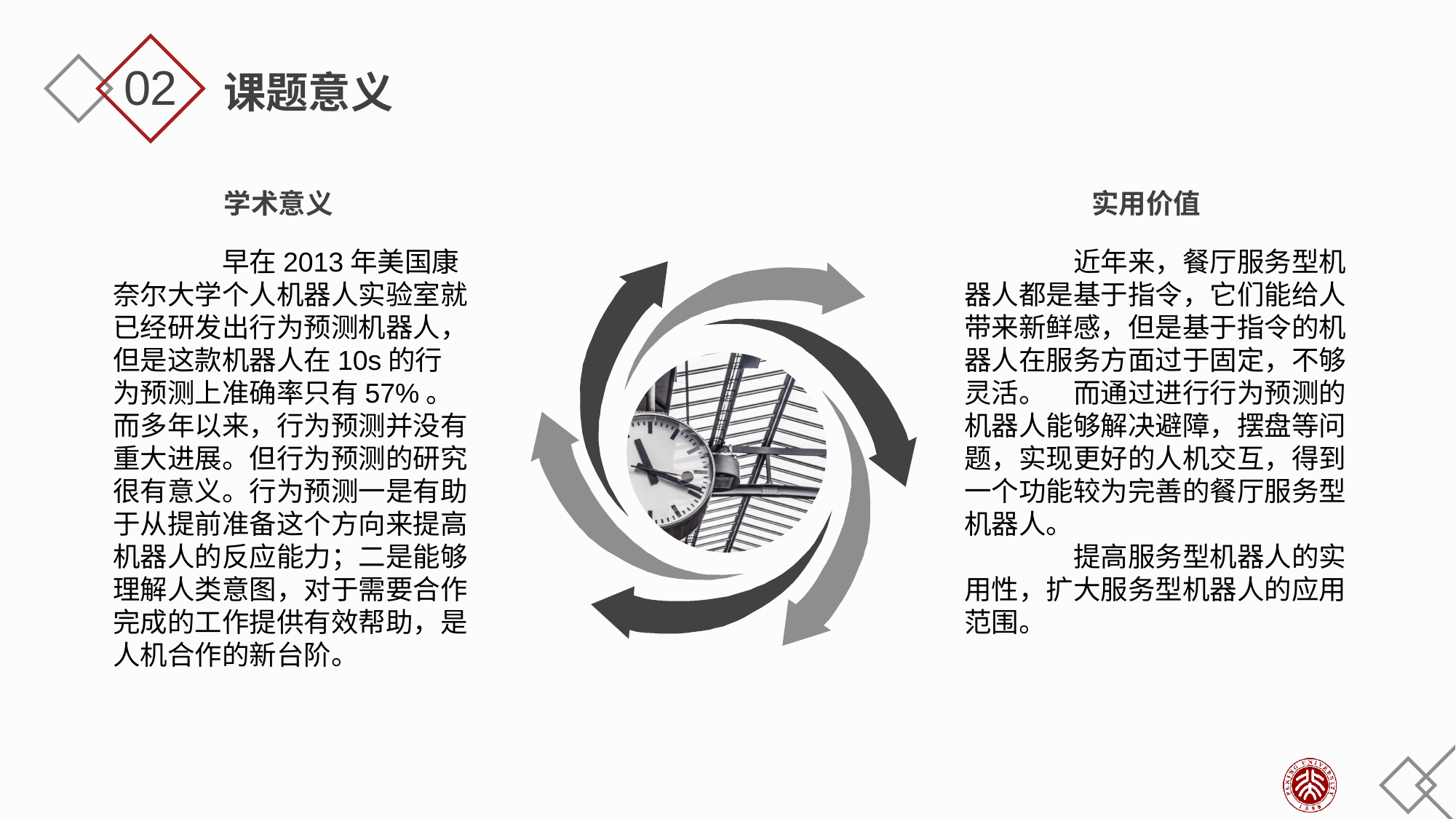

02
课题意义

学术意义
实用价值

	早在2013年美国康奈尔大学个人机器人实验室就已经研发出行为预测机器人，但是这款机器人在10s的行为预测上准确率只有57%。而多年以来，行为预测并没有重大进展。但行为预测的研究很有意义。行为预测一是有助于从提前准备这个方向来提高机器人的反应能力；二是能够理解人类意图，对于需要合作完成的工作提供有效帮助，是人机合作的新台阶。
	近年来，餐厅服务型机器人都是基于指令，它们能给人带来新鲜感，但是基于指令的机器人在服务方面过于固定，不够灵活。	而通过进行行为预测的机器人能够解决避障，摆盘等问题，实现更好的人机交互，得到一个功能较为完善的餐厅服务型机器人。
	提高服务型机器人的实用性，扩大服务型机器人的应用范围。
6